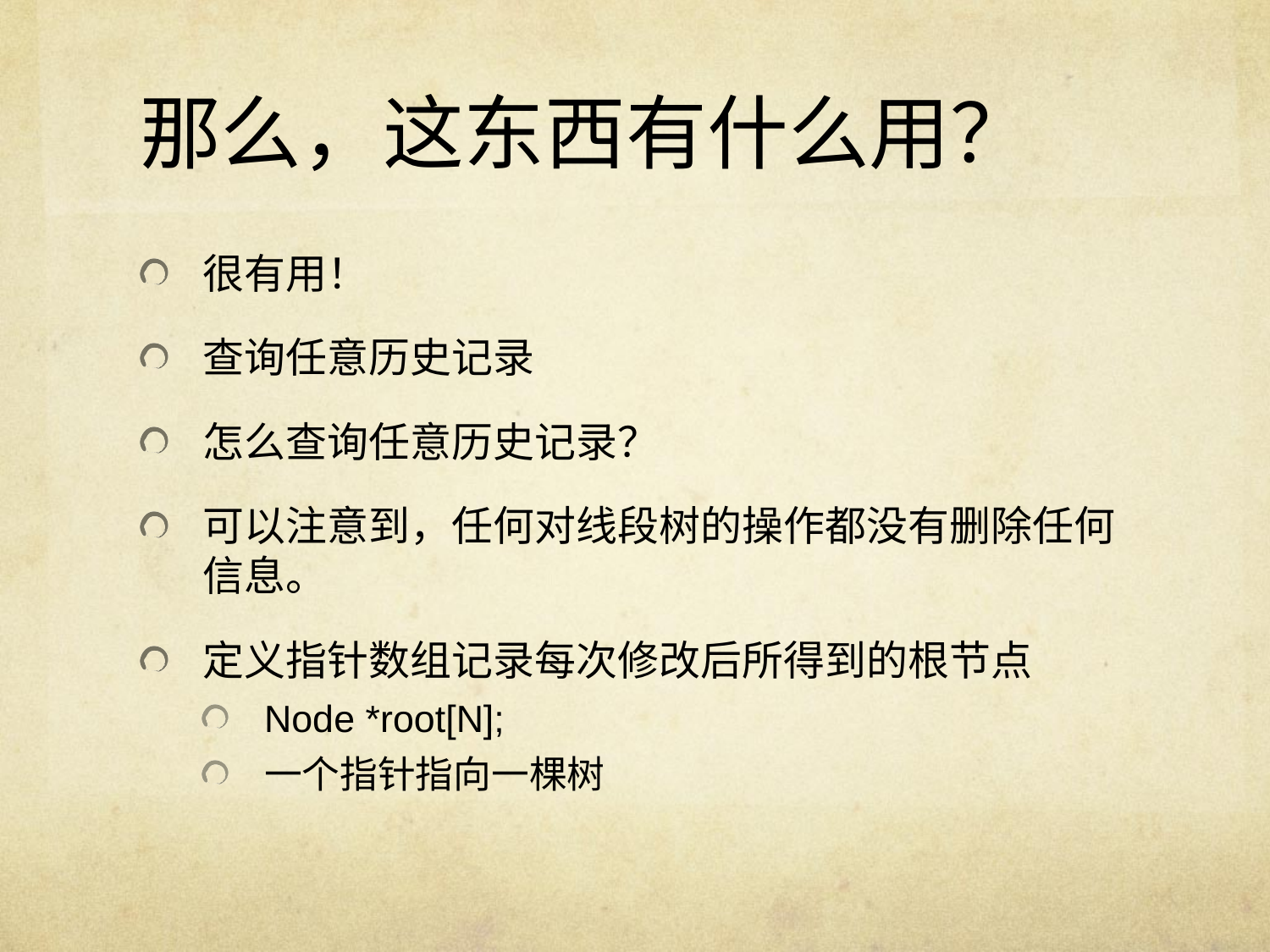

# 那么，这东西有什么用？
很有用！
查询任意历史记录
怎么查询任意历史记录？
可以注意到，任何对线段树的操作都没有删除任何信息。
定义指针数组记录每次修改后所得到的根节点
Node *root[N];
一个指针指向一棵树